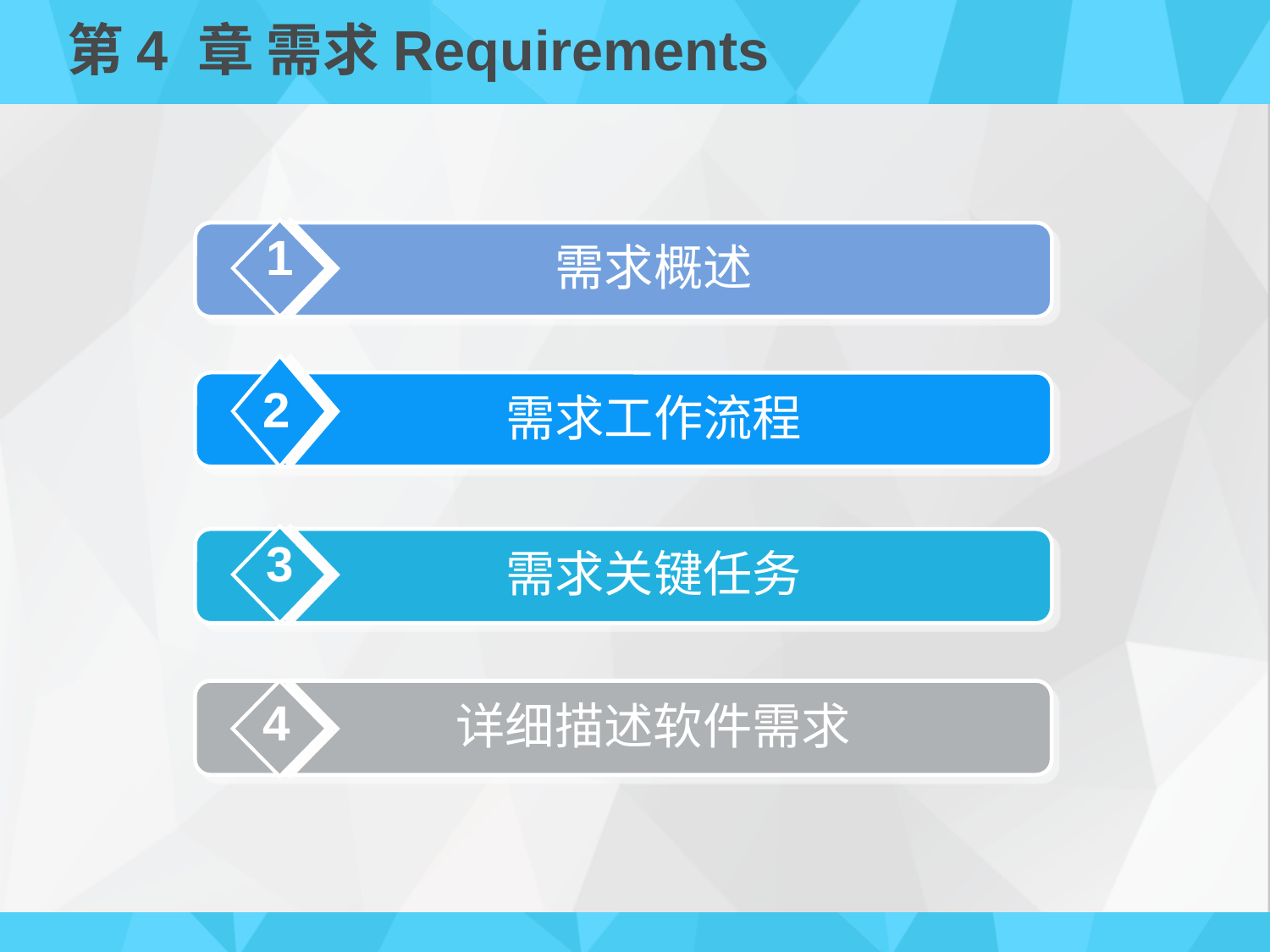

# 第4 章 需求Requirements

1

需求概述

2
需求工作流程

3

需求关键任务

4
详细描述软件需求
4